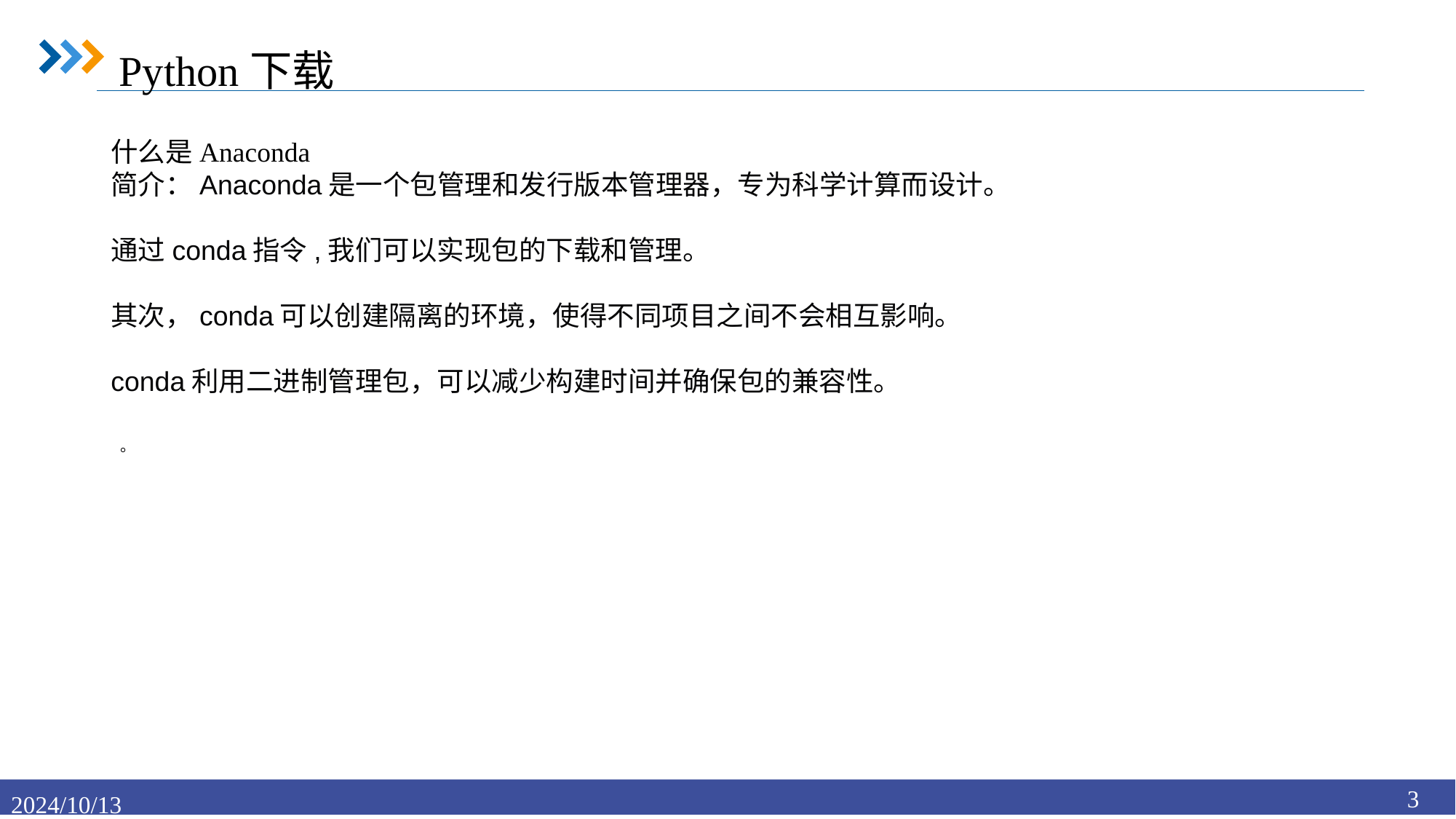

Python下载
什么是Anaconda
简介：Anaconda是一个包管理和发行版本管理器，专为科学计算而设计。

通过conda指令,我们可以实现包的下载和管理。

其次，conda可以创建隔离的环境，使得不同项目之间不会相互影响。

conda利用二进制管理包，可以减少构建时间并确保包的兼容性。

。